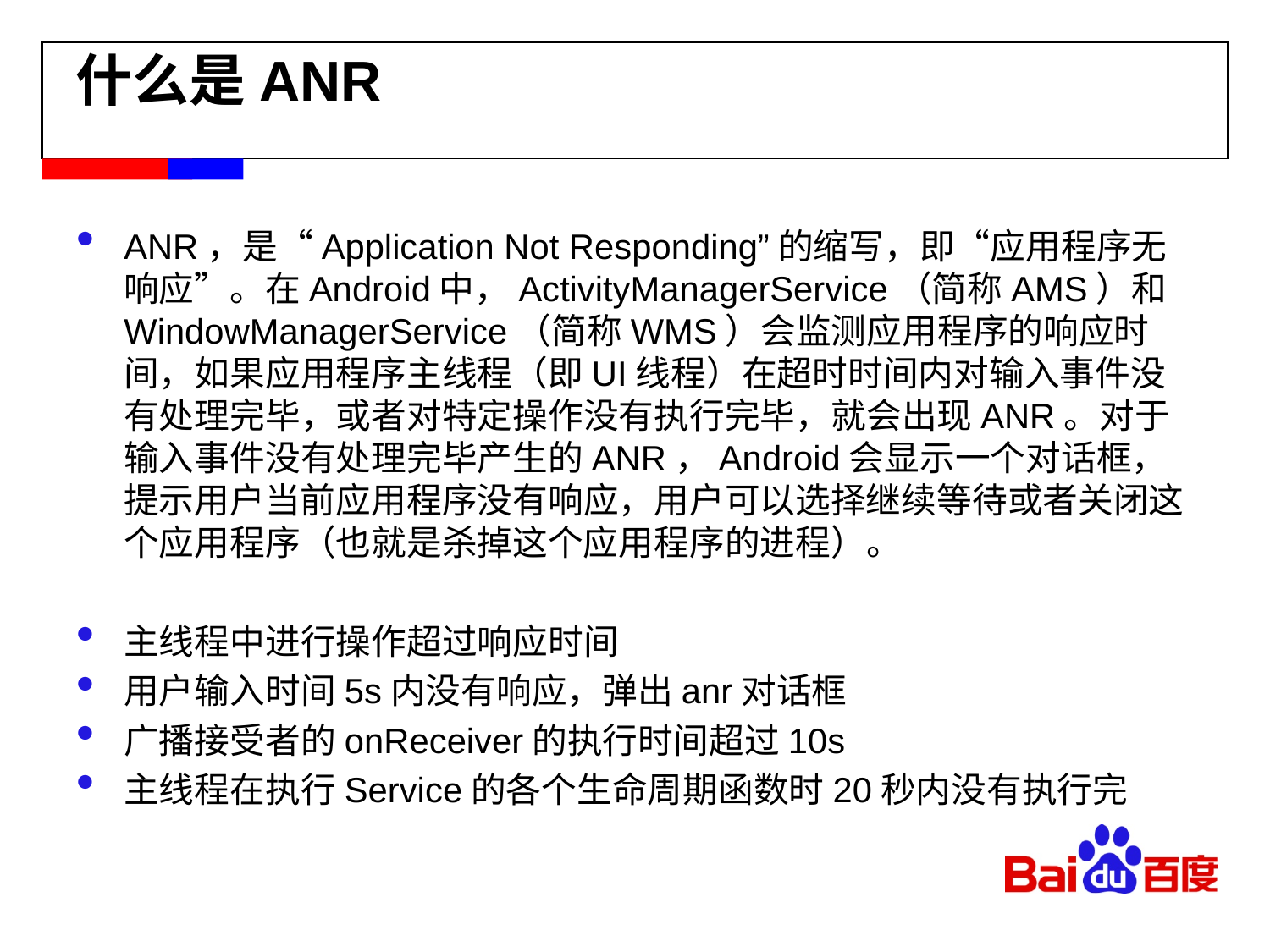

# 什么是ANR
ANR，是“Application Not Responding”的缩写，即“应用程序无响应”。在Android中，ActivityManagerService（简称AMS）和WindowManagerService（简称WMS）会监测应用程序的响应时间，如果应用程序主线程（即UI线程）在超时时间内对输入事件没有处理完毕，或者对特定操作没有执行完毕，就会出现ANR。对于输入事件没有处理完毕产生的ANR，Android会显示一个对话框，提示用户当前应用程序没有响应，用户可以选择继续等待或者关闭这个应用程序（也就是杀掉这个应用程序的进程）。

主线程中进行操作超过响应时间
用户输入时间5s内没有响应，弹出anr对话框
广播接受者的onReceiver的执行时间超过10s
主线程在执行Service的各个生命周期函数时20秒内没有执行完